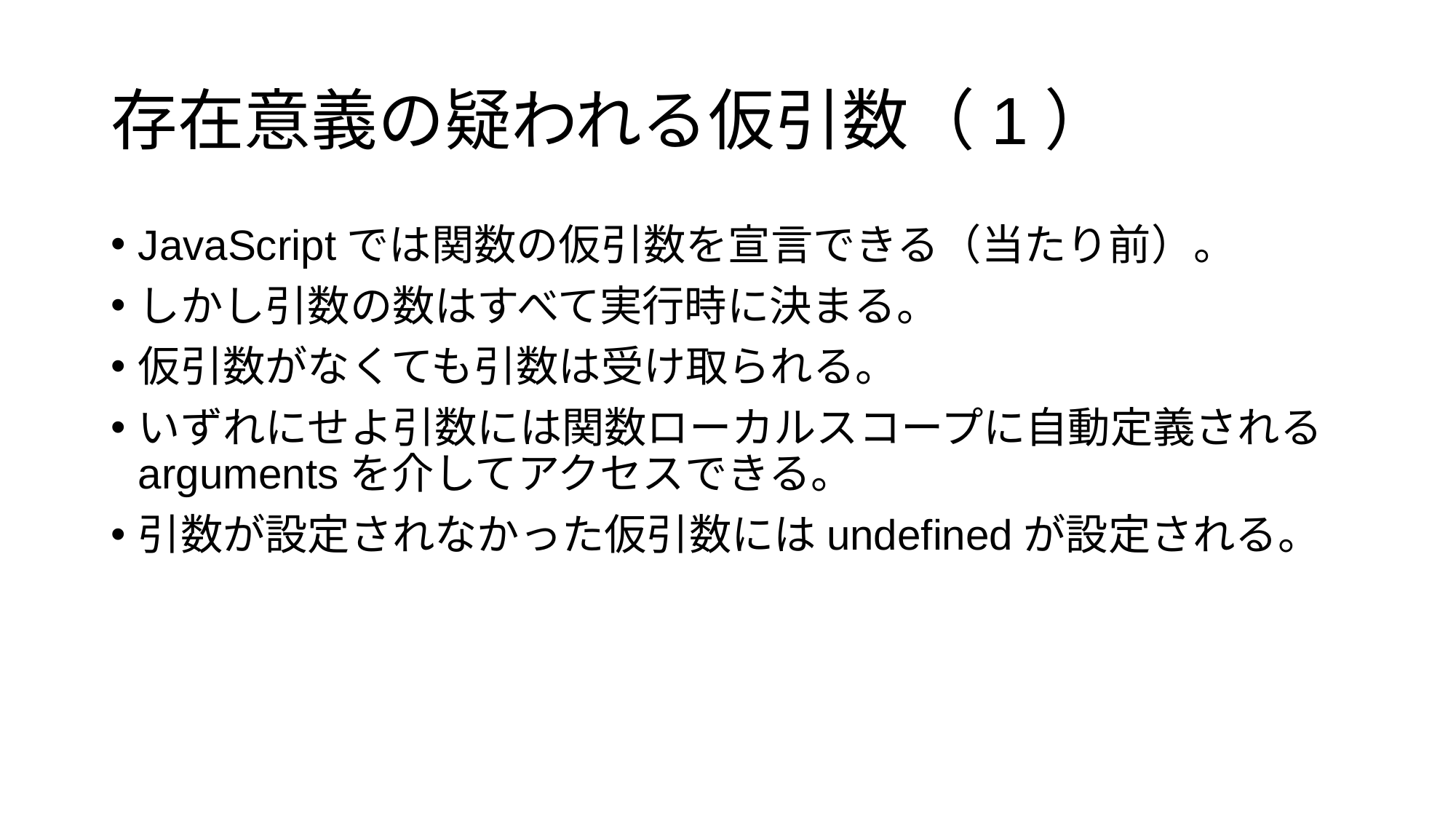

# 存在意義の疑われる仮引数（1）
JavaScriptでは関数の仮引数を宣言できる（当たり前）。
しかし引数の数はすべて実行時に決まる。
仮引数がなくても引数は受け取られる。
いずれにせよ引数には関数ローカルスコープに自動定義されるargumentsを介してアクセスできる。
引数が設定されなかった仮引数にはundefinedが設定される。